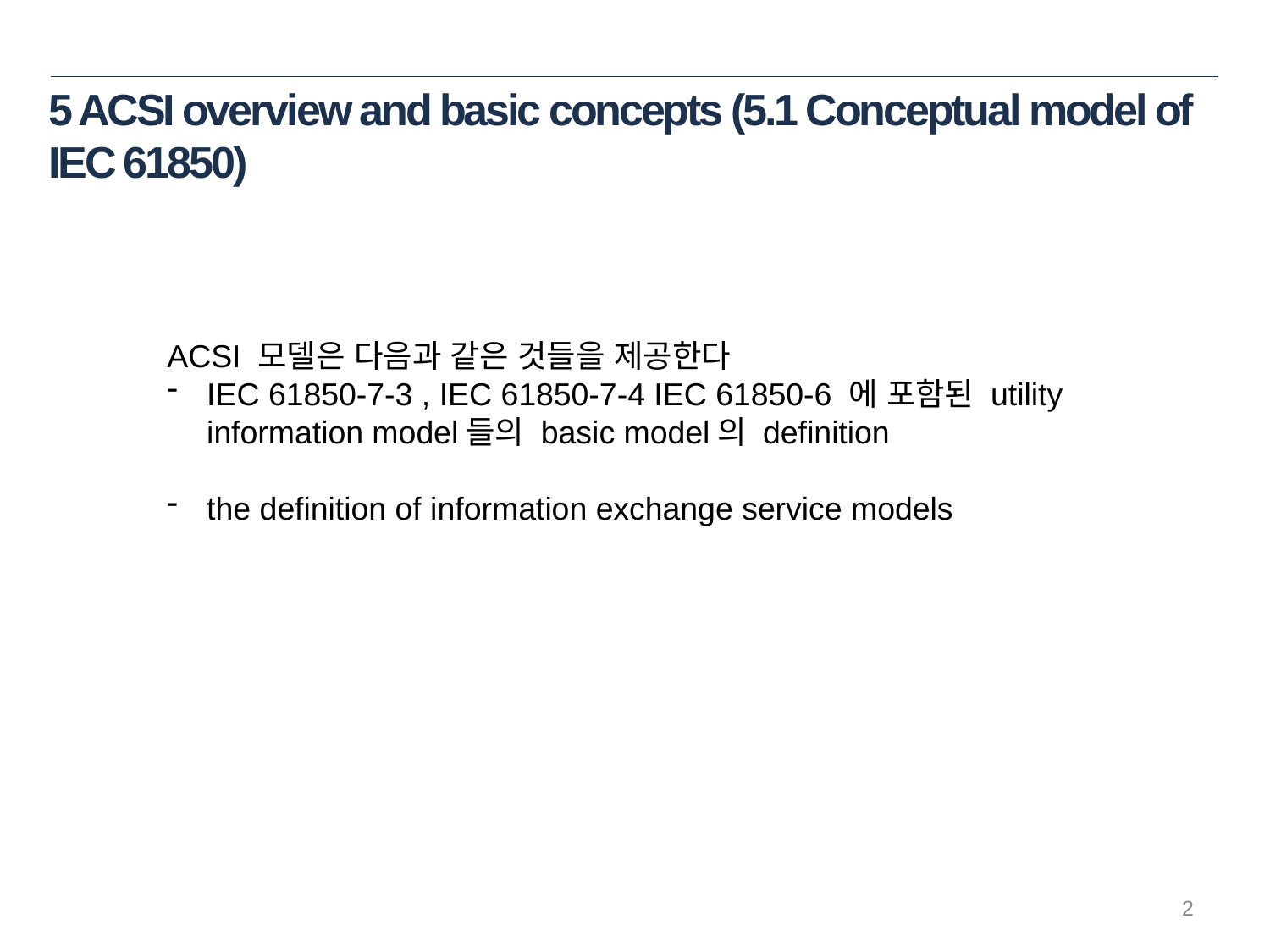

5 ACSI overview and basic concepts (5.1 Conceptual model of IEC 61850)
ACSI 모델은 다음과 같은 것들을 제공한다
IEC 61850-7-3 , IEC 61850-7-4 IEC 61850-6 에 포함된 utility information model들의 basic model의 definition

the definition of information exchange service models

2